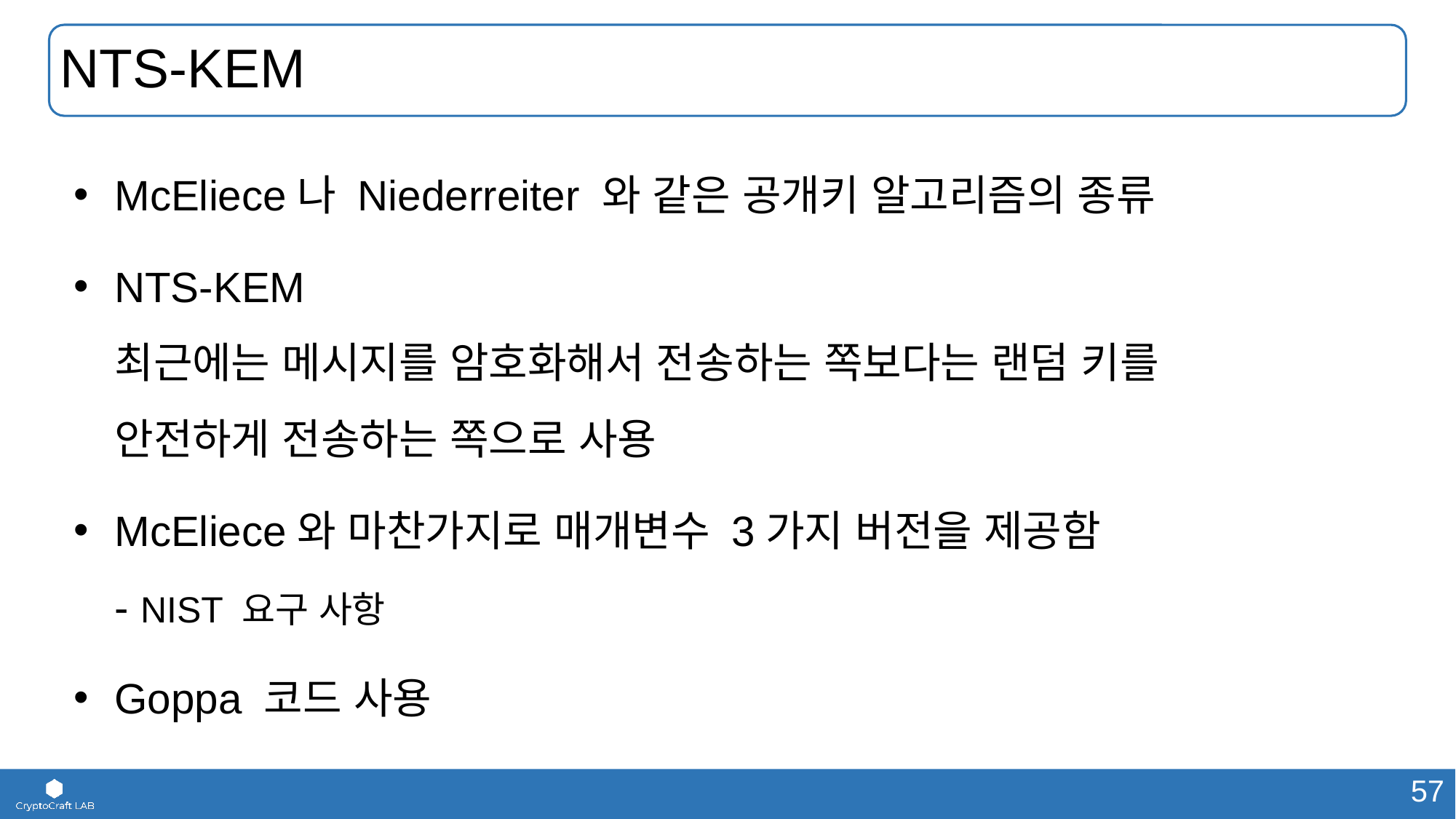

# NTS-KEM
McEliece나 Niederreiter 와 같은 공개키 알고리즘의 종류
NTS-KEM
최근에는 메시지를 암호화해서 전송하는 쪽보다는 랜덤 키를
안전하게 전송하는 쪽으로 사용
McEliece와 마찬가지로 매개변수 3가지 버전을 제공함
- NIST 요구 사항
Goppa 코드 사용